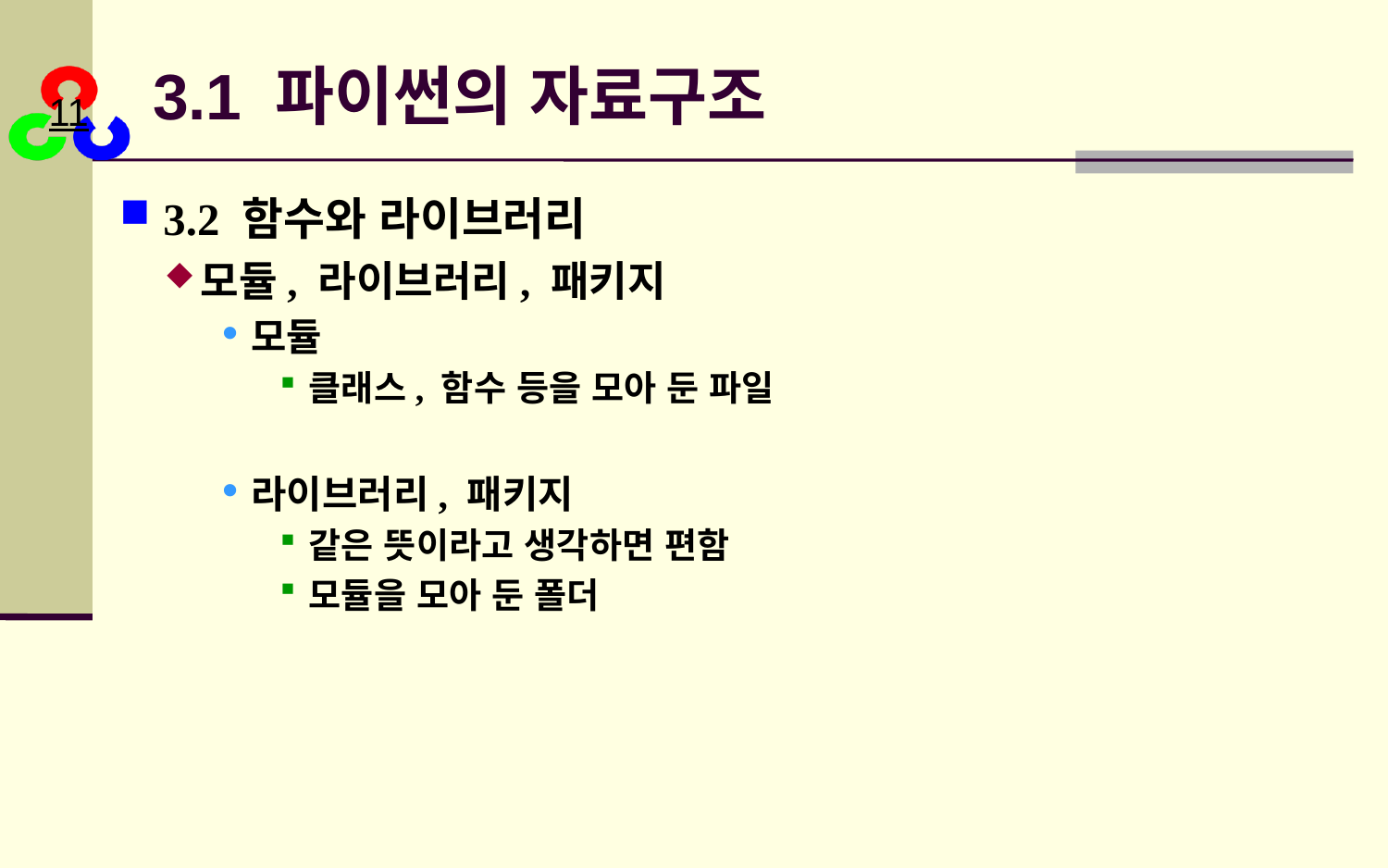

# 3.1 파이썬의 자료구조
3.2 함수와 라이브러리
모듈, 라이브러리, 패키지
모듈
클래스, 함수 등을 모아 둔 파일

라이브러리, 패키지
같은 뜻이라고 생각하면 편함
모듈을 모아 둔 폴더